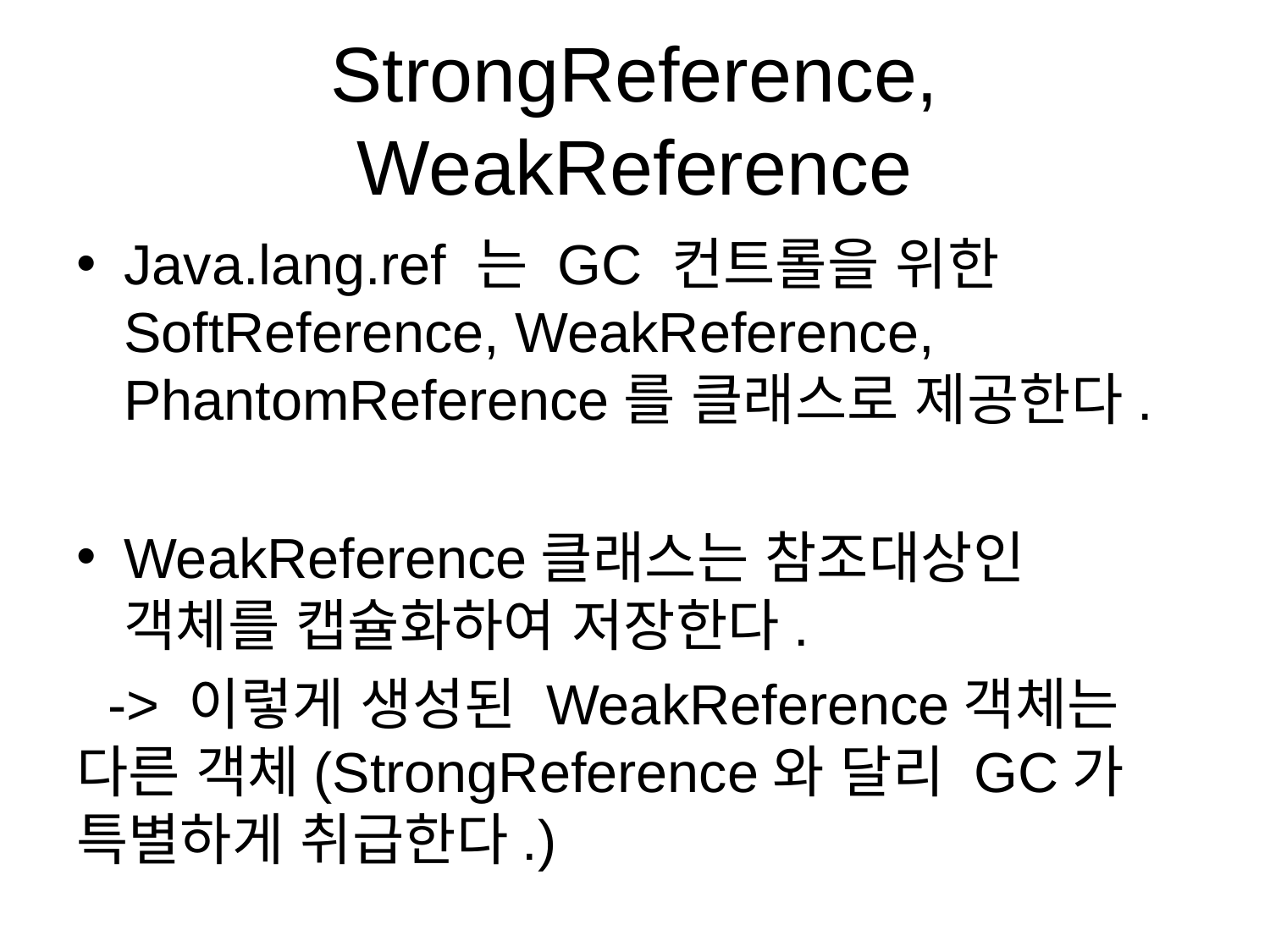

# StrongReference, WeakReference
Java.lang.ref 는 GC 컨트롤을 위한 SoftReference, WeakReference, PhantomReference를 클래스로 제공한다.

WeakReference클래스는 참조대상인 객체를 캡슐화하여 저장한다.
  -> 이렇게 생성된 WeakReference객체는 다른 객체(StrongReference와 달리 GC가 특별하게 취급한다.)